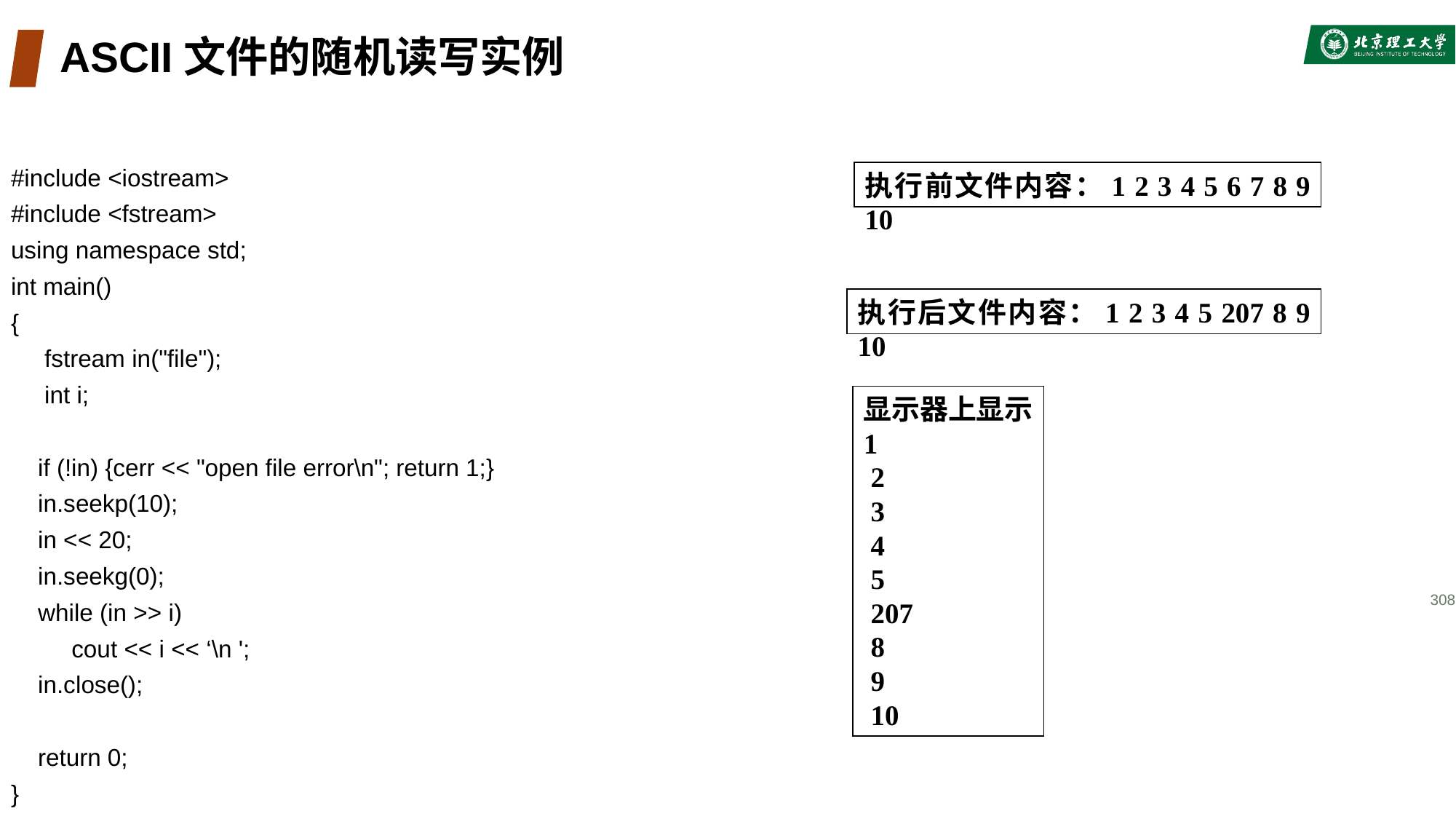

# ASCII文件的随机读写实例
#include <iostream>
#include <fstream>
using namespace std;
int main()
{
     fstream in("file");
     int i;

    if (!in) {cerr << "open file error\n"; return 1;}
    in.seekp(10);
    in << 20;
    in.seekg(0);
    while (in >> i)
         cout << i << ‘\n ';
    in.close();

    return 0;
}
执行前文件内容：1 2 3 4 5 6 7 8 9 10
执行后文件内容：1 2 3 4 5 207 8 9 10
显示器上显示
1
 2
 3
 4
 5
 207
 8
 9
 10
308